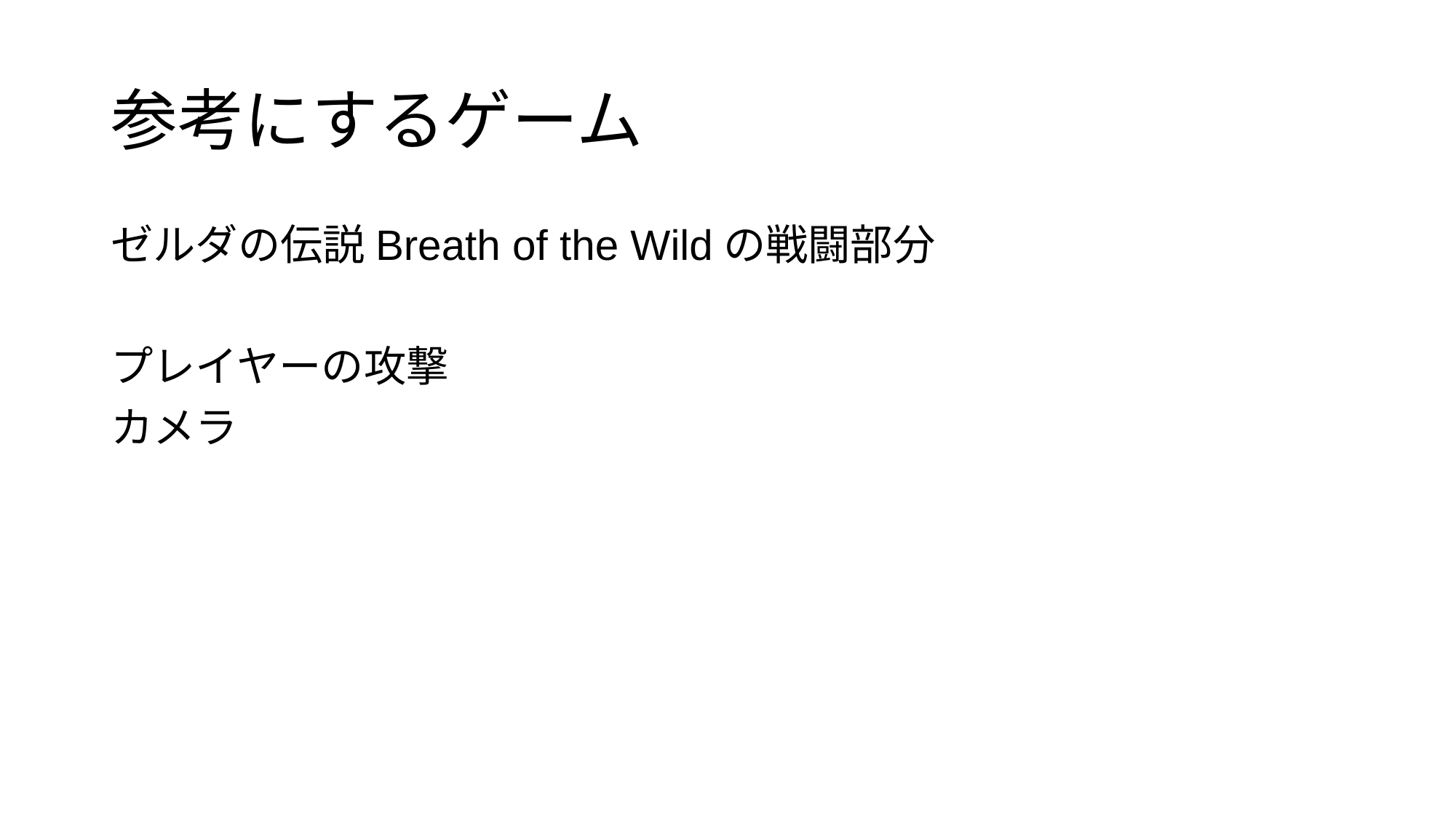

# 参考にするゲーム
ゼルダの伝説Breath of the Wildの戦闘部分

プレイヤーの攻撃
カメラ